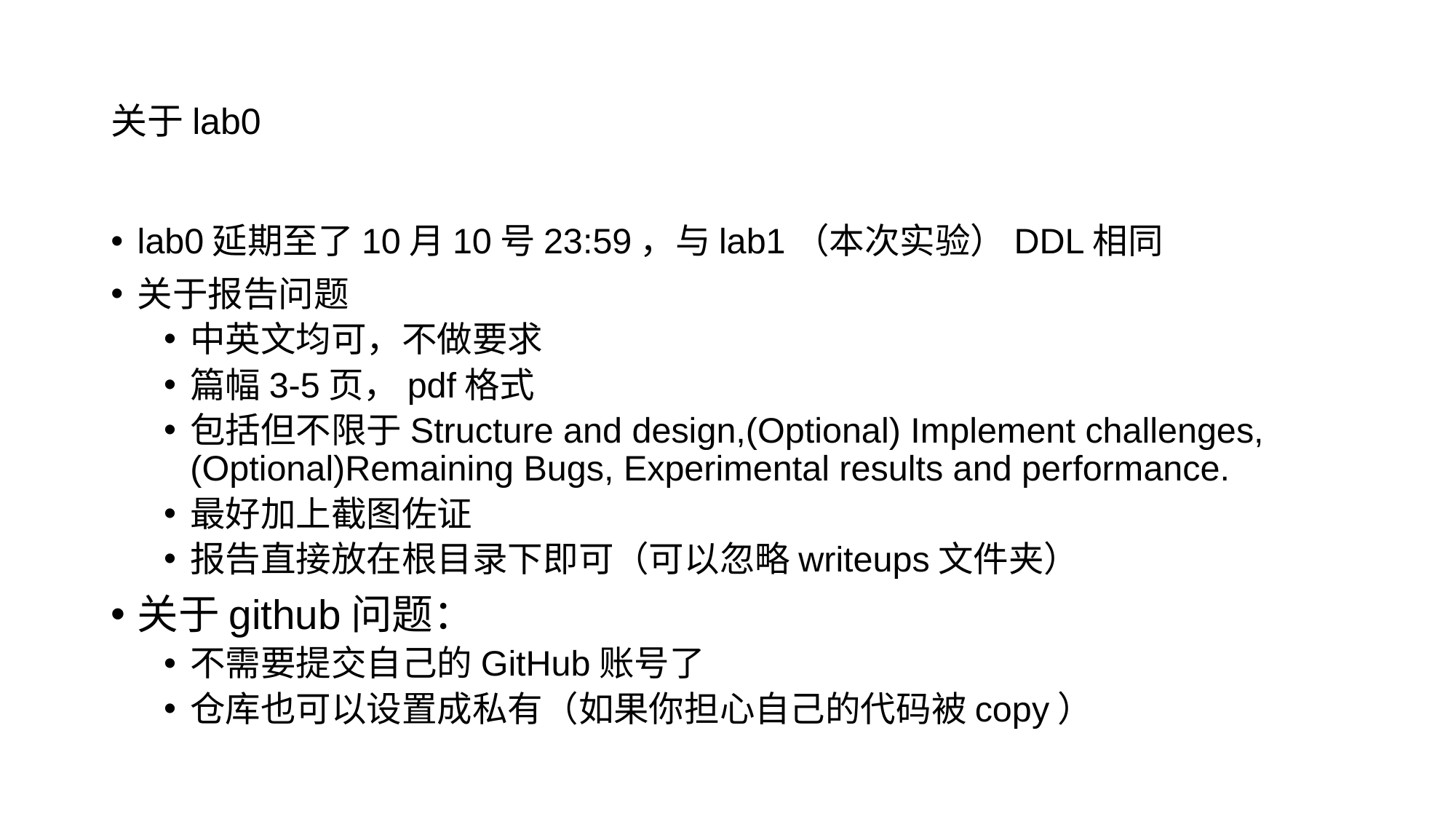

# 关于lab0
lab0延期至了10月10号23:59，与lab1（本次实验）DDL相同
关于报告问题
中英文均可，不做要求
篇幅3-5页，pdf格式
包括但不限于Structure and design,(Optional) Implement challenges, (Optional)Remaining Bugs, Experimental results and performance.
最好加上截图佐证
报告直接放在根目录下即可（可以忽略writeups文件夹）
关于github问题：
不需要提交自己的GitHub账号了
仓库也可以设置成私有（如果你担心自己的代码被copy）